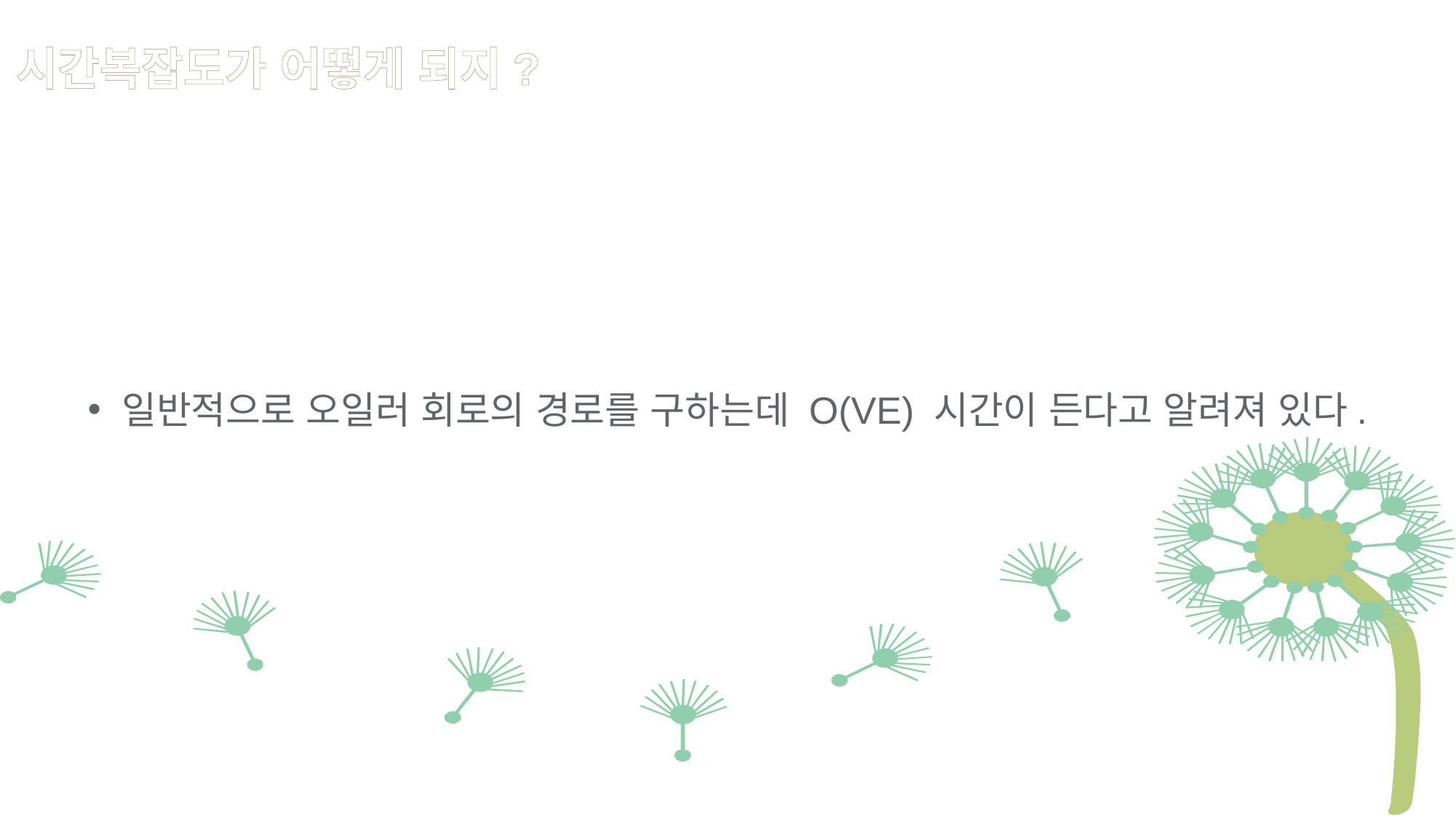

시간복잡도가 어떻게 되지?
일반적으로 오일러 회로의 경로를 구하는데 O(VE) 시간이 든다고 알려져 있다.